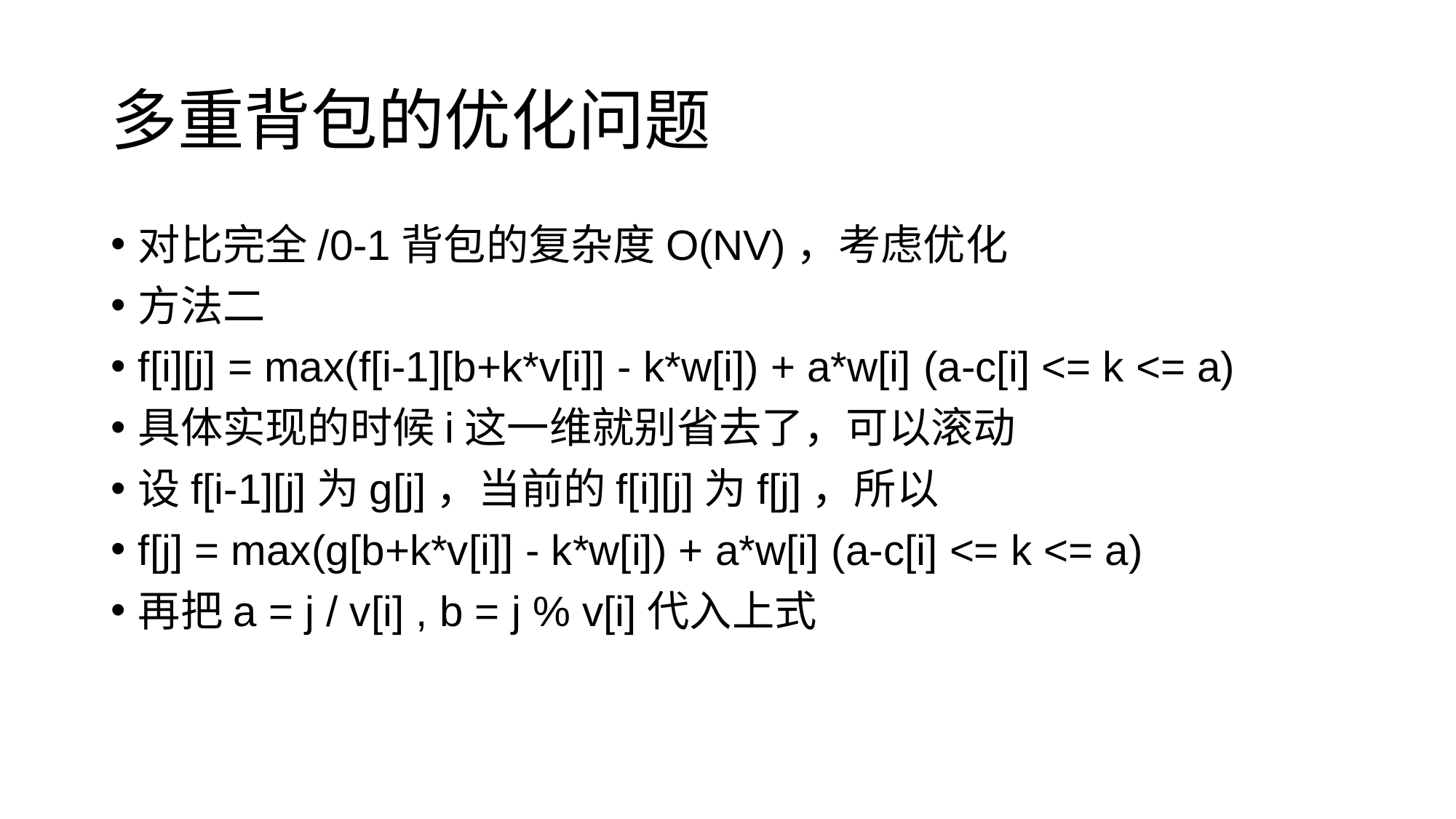

# 多重背包的优化问题
对比完全/0-1背包的复杂度O(NV)，考虑优化
方法二
f[i][j] = max(f[i-1][b+k*v[i]] - k*w[i]) + a*w[i] (a-c[i] <= k <= a)
具体实现的时候i这一维就别省去了，可以滚动
设f[i-1][j]为g[j]，当前的f[i][j]为f[j]，所以
f[j] = max(g[b+k*v[i]] - k*w[i]) + a*w[i] (a-c[i] <= k <= a)
再把a = j / v[i] , b = j % v[i]代入上式